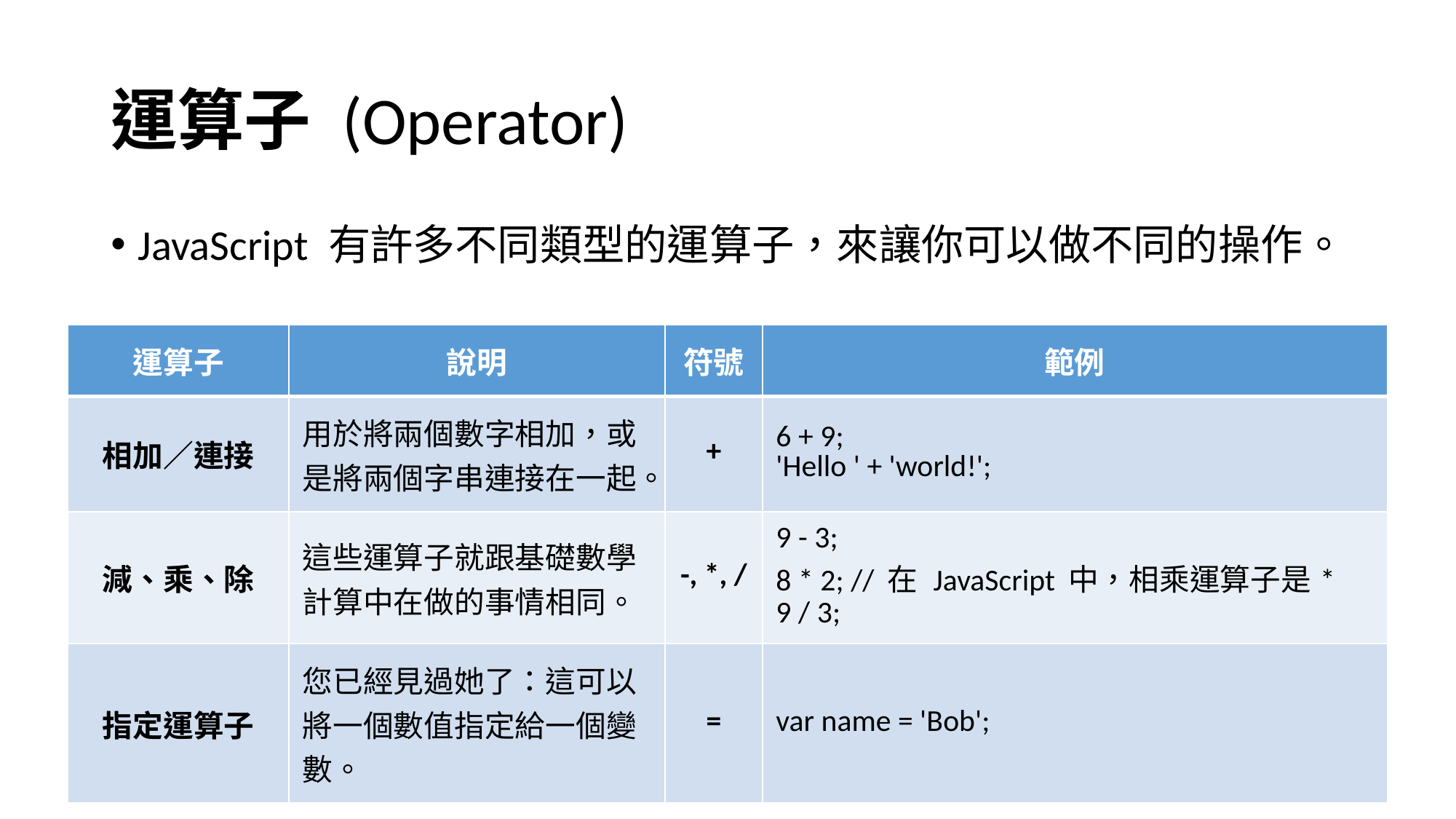

# 運算子 (Operator)
JavaScript 有許多不同類型的運算子，來讓你可以做不同的操作。

| 運算子 | 說明 | 符號 | 範例 |
| --- | --- | --- | --- |
| 相加／連接 | 用於將兩個數字相加，或是將兩個字串連接在一起。 | + | 6 + 9; 'Hello ' + 'world!'; |
| 減、乘、除 | 這些運算子就跟基礎數學計算中在做的事情相同。 | -, \*, / | 9 - 3; 8 \* 2; // 在 JavaScript 中，相乘運算子是\* 9 / 3; |
| 指定運算子 | 您已經見過她了：這可以將一個數值指定給一個變數。 | = | var name = 'Bob'; |